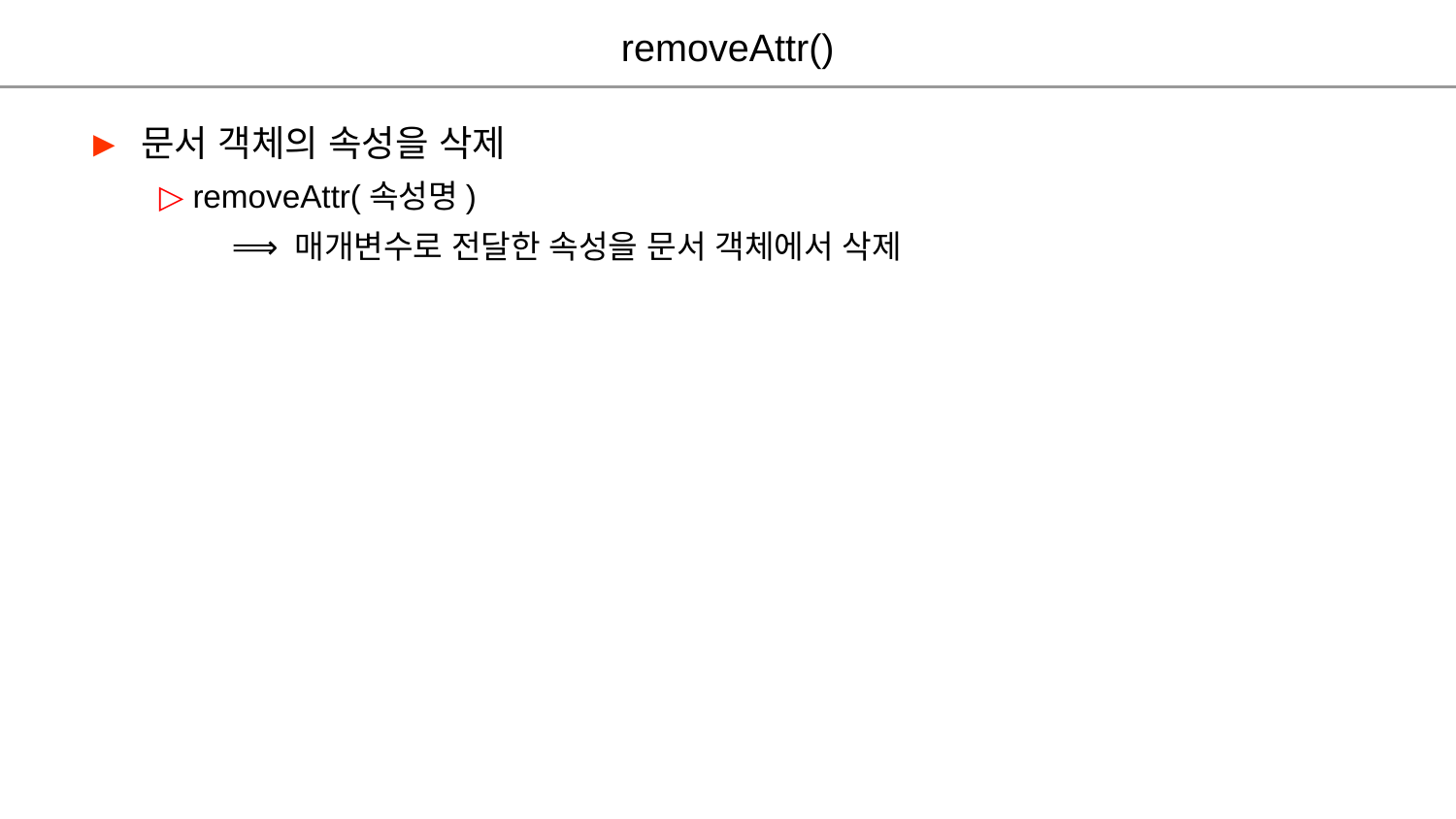

removeAttr()
► 문서 객체의 속성을 삭제
▷ removeAttr(속성명)
⟹ 매개변수로 전달한 속성을 문서 객체에서 삭제